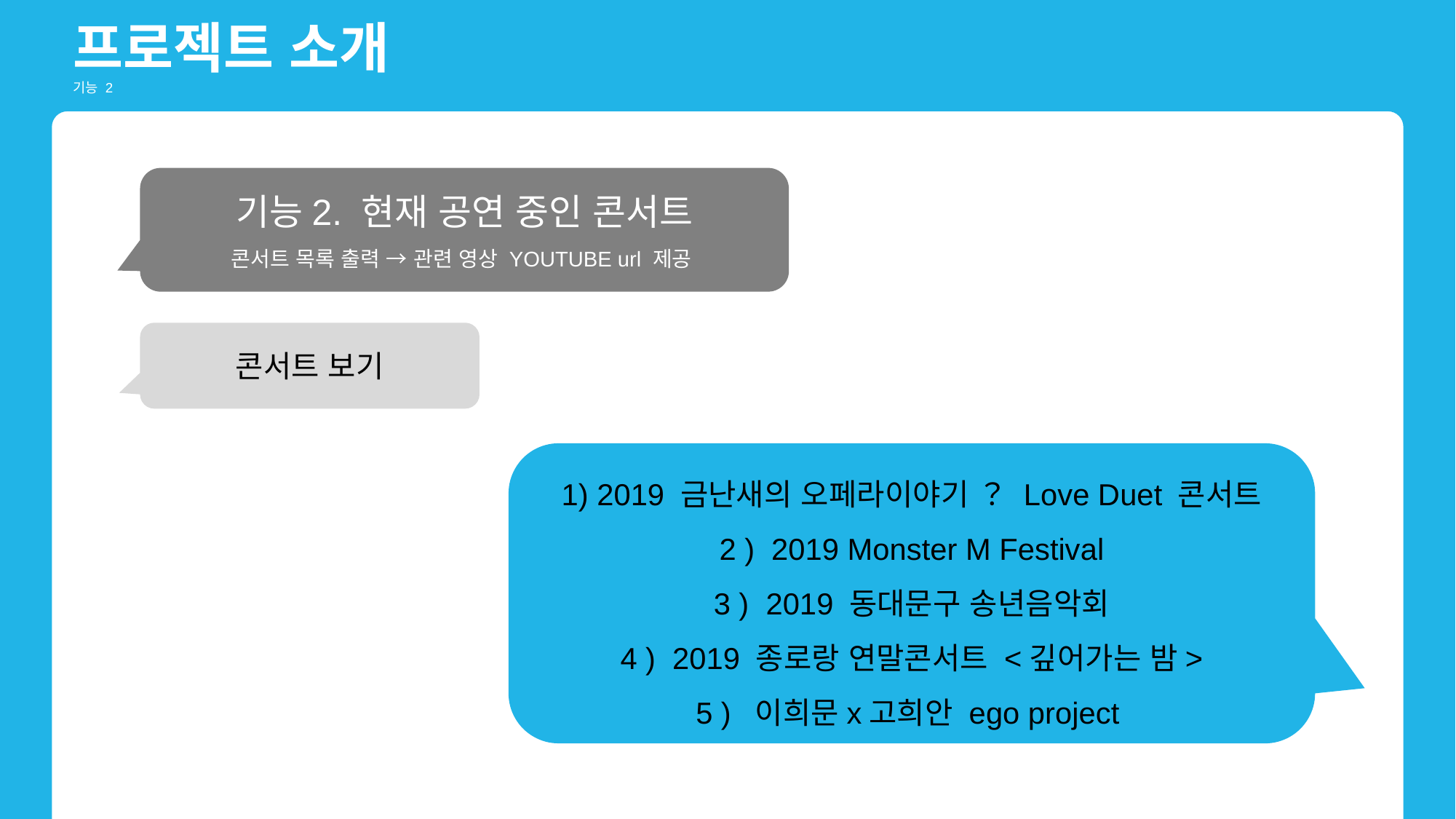

프로젝트 소개
기능 2
기능2. 현재 공연 중인 콘서트
콘서트 목록 출력 → 관련 영상 YOUTUBE url 제공
콘서트 보기
1) 2019 금난새의 오페라이야기 ？ Love Duet 콘서트
2 )  2019 Monster M Festival
3 )  2019 동대문구 송년음악회
4 )  2019 종로랑 연말콘서트 <깊어가는 밤>
5 )  이희문x고희안 ego project